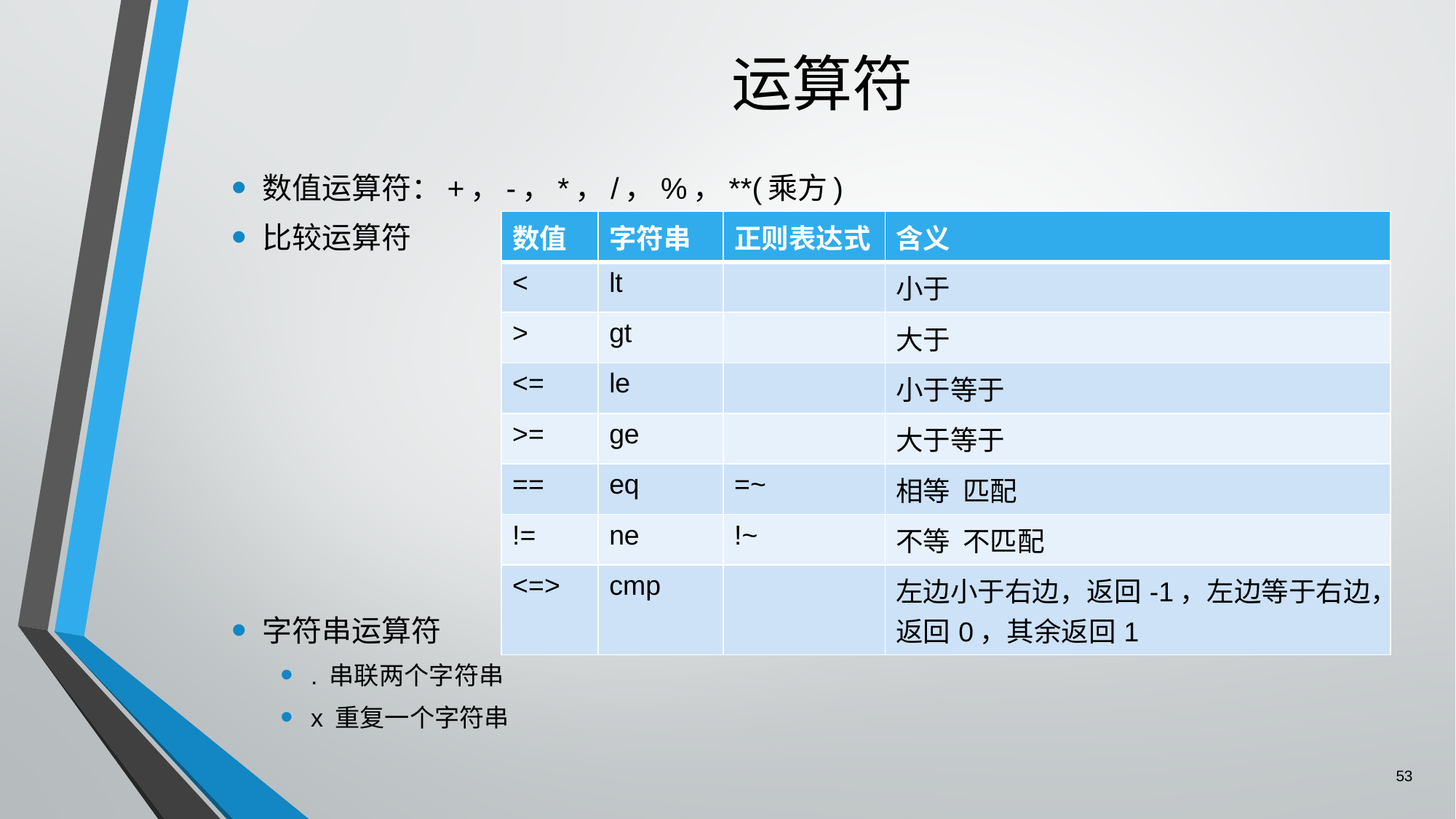

# 运算符
数值运算符：+，-，*，/，%，**(乘方)
比较运算符

字符串运算符
. 串联两个字符串
x 重复一个字符串
| 数值 | 字符串 | 正则表达式 | 含义 |
| --- | --- | --- | --- |
| < | lt |  | 小于 |
| > | gt |  | 大于 |
| <= | le |  | 小于等于 |
| >= | ge |  | 大于等于 |
| == | eq | =~ | 相等 匹配 |
| != | ne | !~ | 不等 不匹配 |
| <=> | cmp |  | 左边小于右边，返回-1，左边等于右边，返回0，其余返回1 |
53